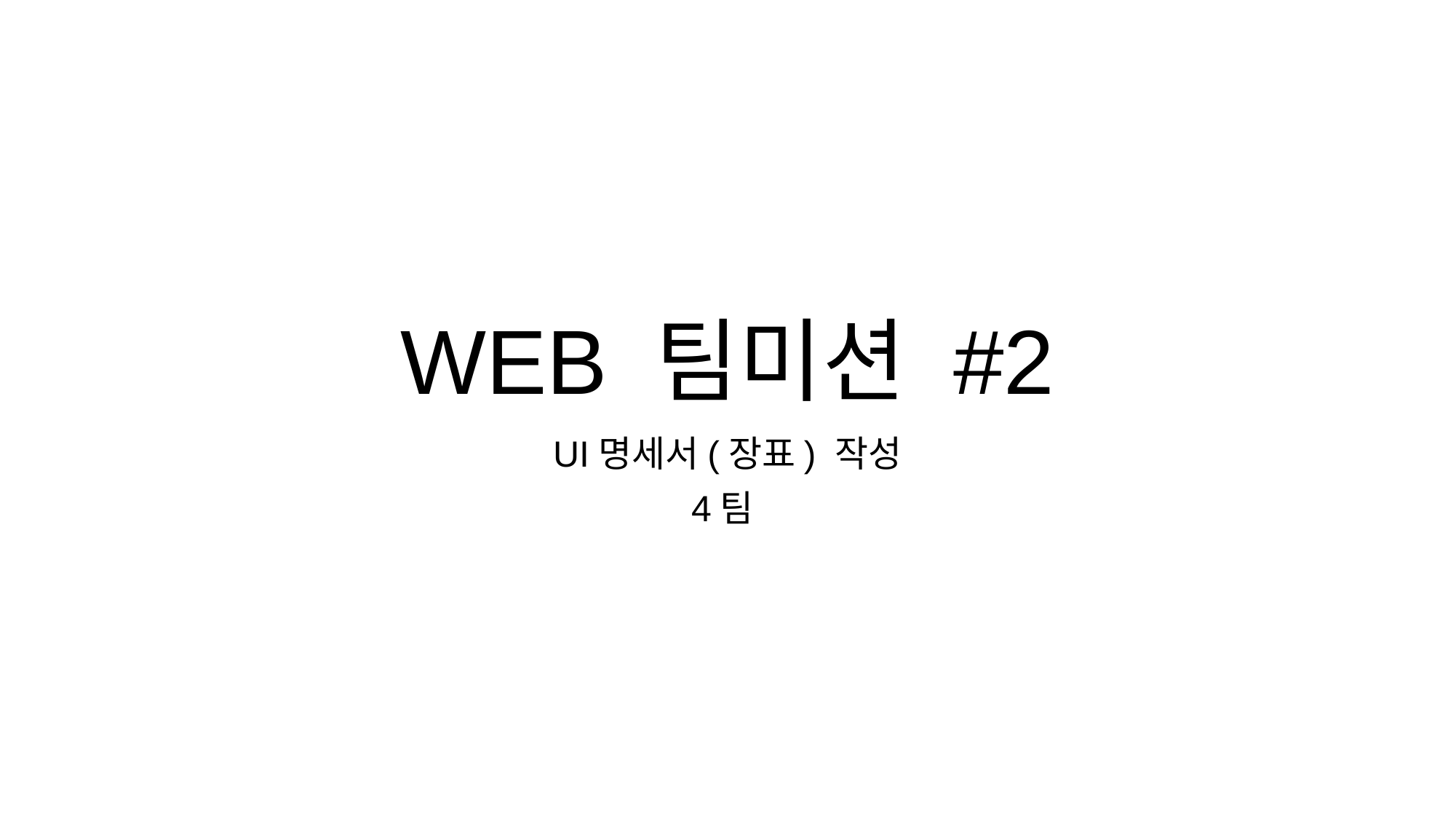

# WEB 팀미션 #2
UI명세서(장표) 작성
4팀